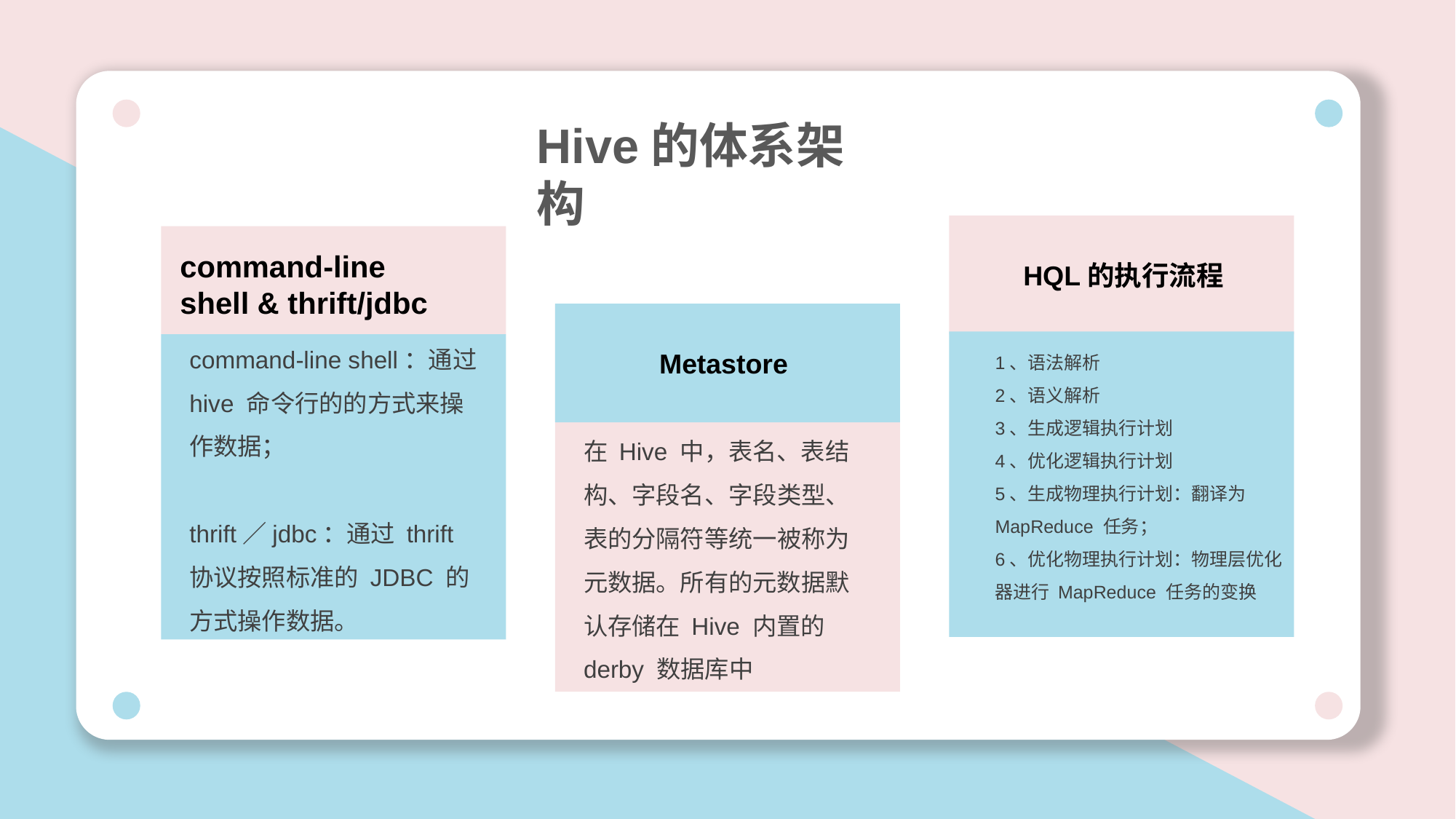

Hive的体系架构

command-line shell & thrift/jdbc
HQL的执行流程

command-line shell：通过 hive 命令行的的方式来操作数据；

thrift／jdbc：通过 thrift 协议按照标准的 JDBC 的方式操作数据。

1、语法解析
2、语义解析
3、生成逻辑执行计划
4、优化逻辑执行计划
5、生成物理执行计划：翻译为 MapReduce 任务；
6、优化物理执行计划：物理层优化器进行 MapReduce 任务的变换
Metastore
在 Hive 中，表名、表结构、字段名、字段类型、表的分隔符等统一被称为元数据。所有的元数据默认存储在 Hive 内置的 derby 数据库中